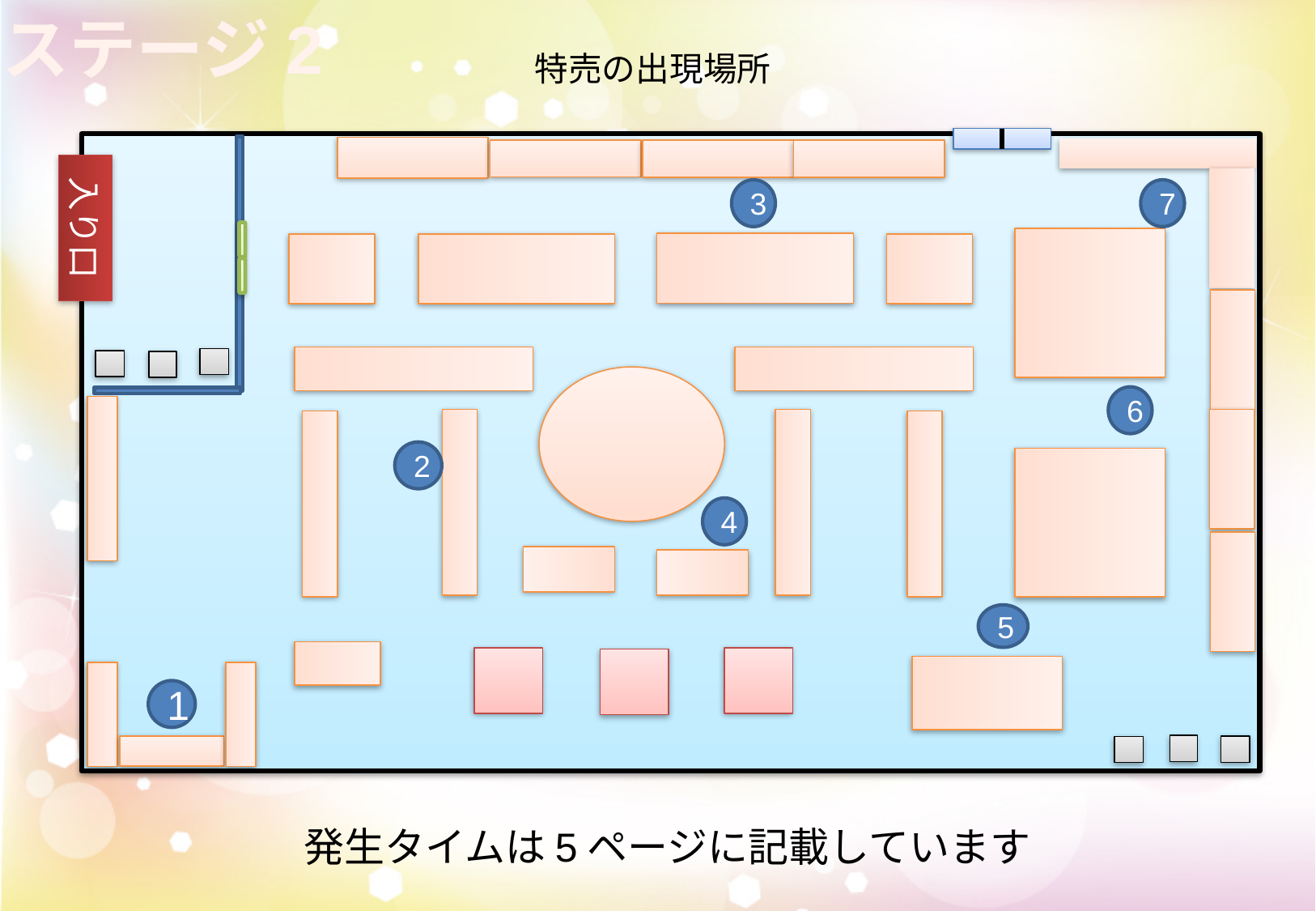

ステージ2
特売の出現場所

入り口

3
7
6
2
4
5
1
発生タイムは5ページに記載しています